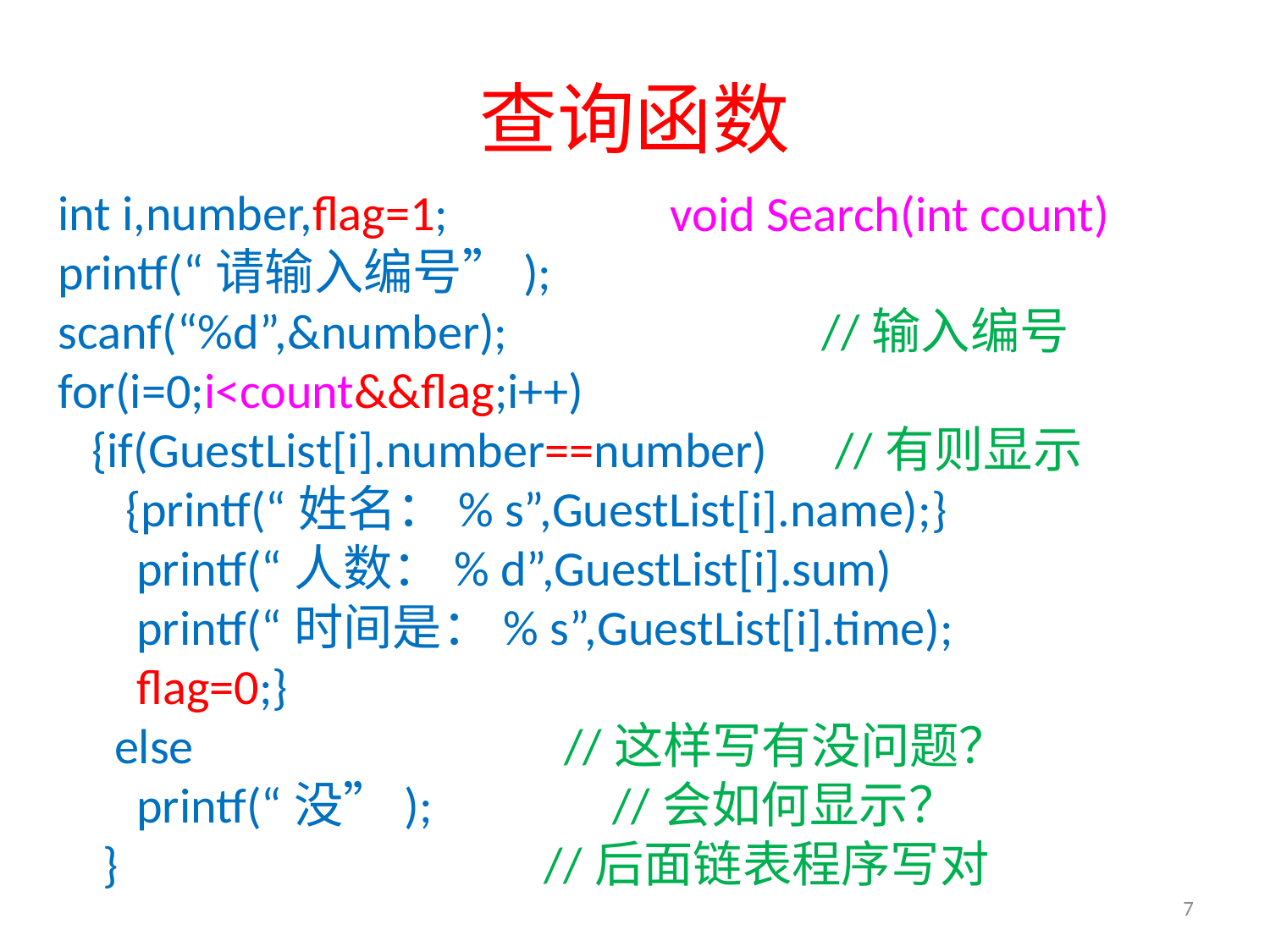

# 查询函数
int i,number,flag=1;
printf(“请输入编号”);
scanf(“%d”,&number);                            //输入编号
for(i=0;i<count&&flag;i++)
   {if(GuestList[i].number==number)      //有则显示
      {printf(“姓名：% s”,GuestList[i].name);}
       printf(“人数：% d”,GuestList[i].sum)
       printf(“时间是：% s”,GuestList[i].time);
       flag=0;}
     else                                 //这样写有没问题？
       printf(“没”);                //会如何显示？
    }                                      //后面链表程序写对
void Search(int count)
7